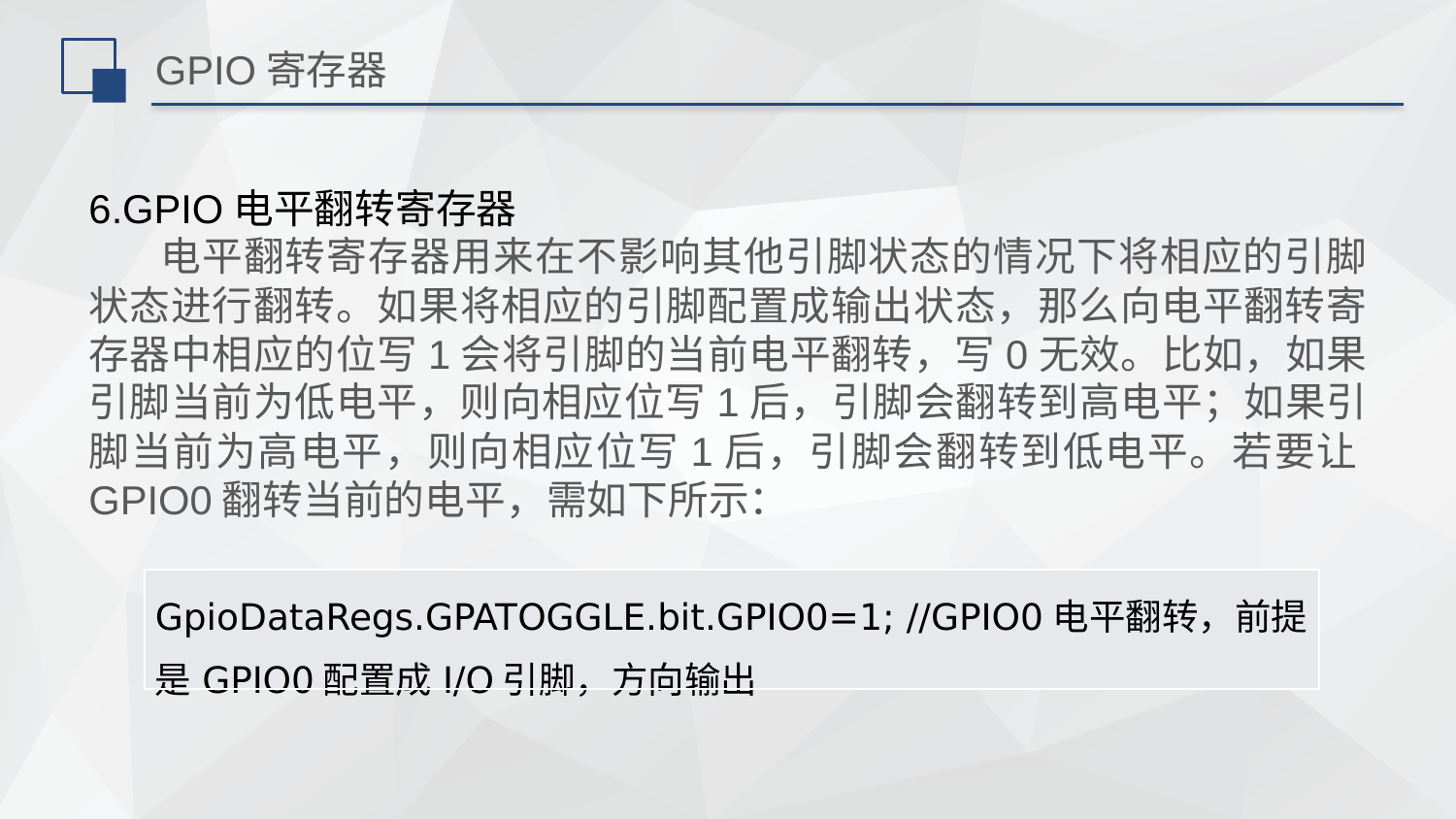

# GPIO寄存器
6.GPIO电平翻转寄存器
      电平翻转寄存器用来在不影响其他引脚状态的情况下将相应的引脚状态进行翻转。如果将相应的引脚配置成输出状态，那么向电平翻转寄存器中相应的位写1会将引脚的当前电平翻转，写0无效。比如，如果引脚当前为低电平，则向相应位写1后，引脚会翻转到高电平；如果引脚当前为高电平，则向相应位写1后，引脚会翻转到低电平。若要让GPIO0翻转当前的电平，需如下所示：
| GpioDataRegs.GPATOGGLE.bit.GPIO0=1; //GPIO0电平翻转，前提是GPIO0配置成I/O引脚，方向输出 |
| --- |